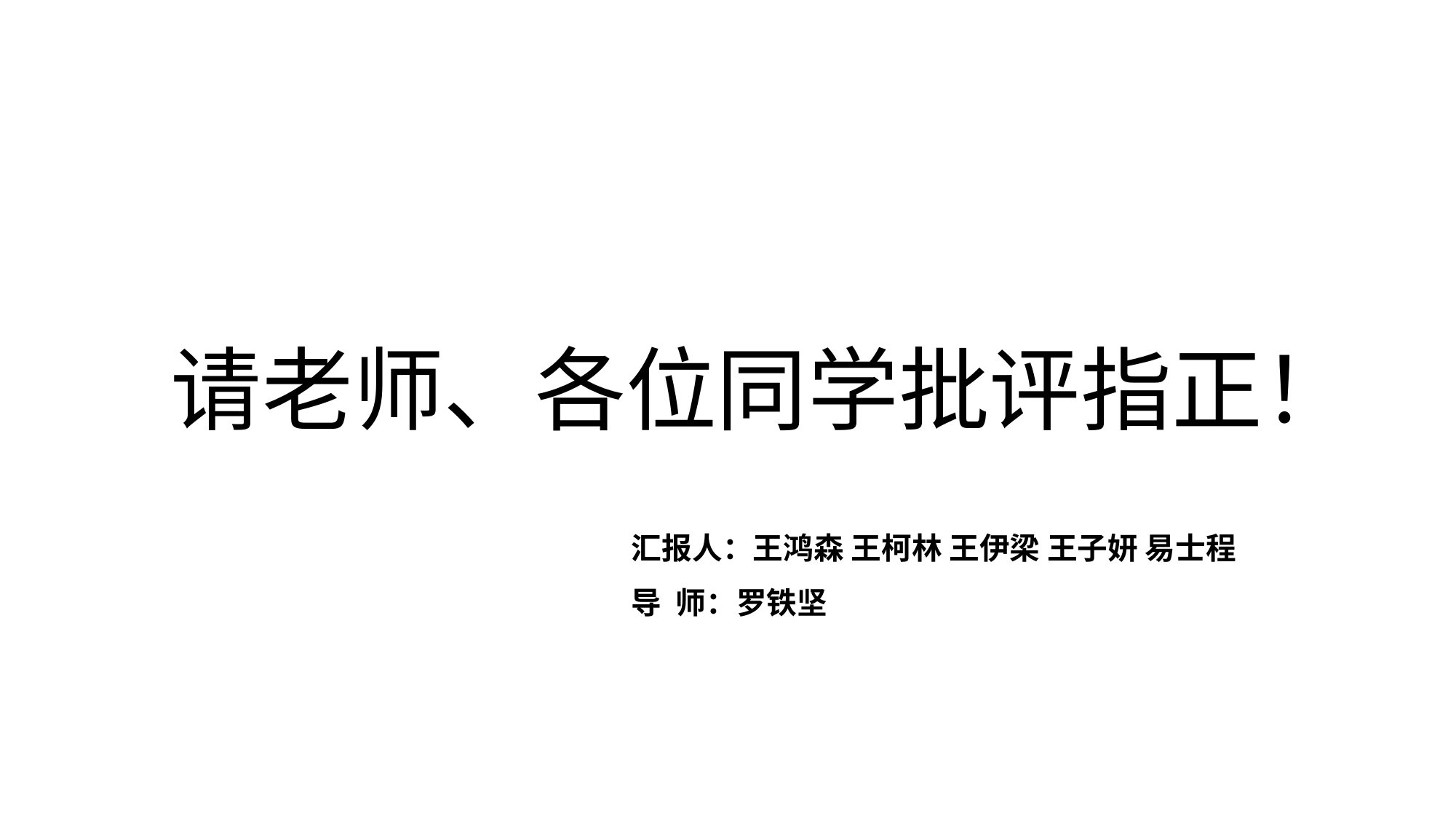

请老师、各位同学批评指正！
汇报人：王鸿森 王柯林 王伊梁 王子妍 易士程
导  师：罗铁坚